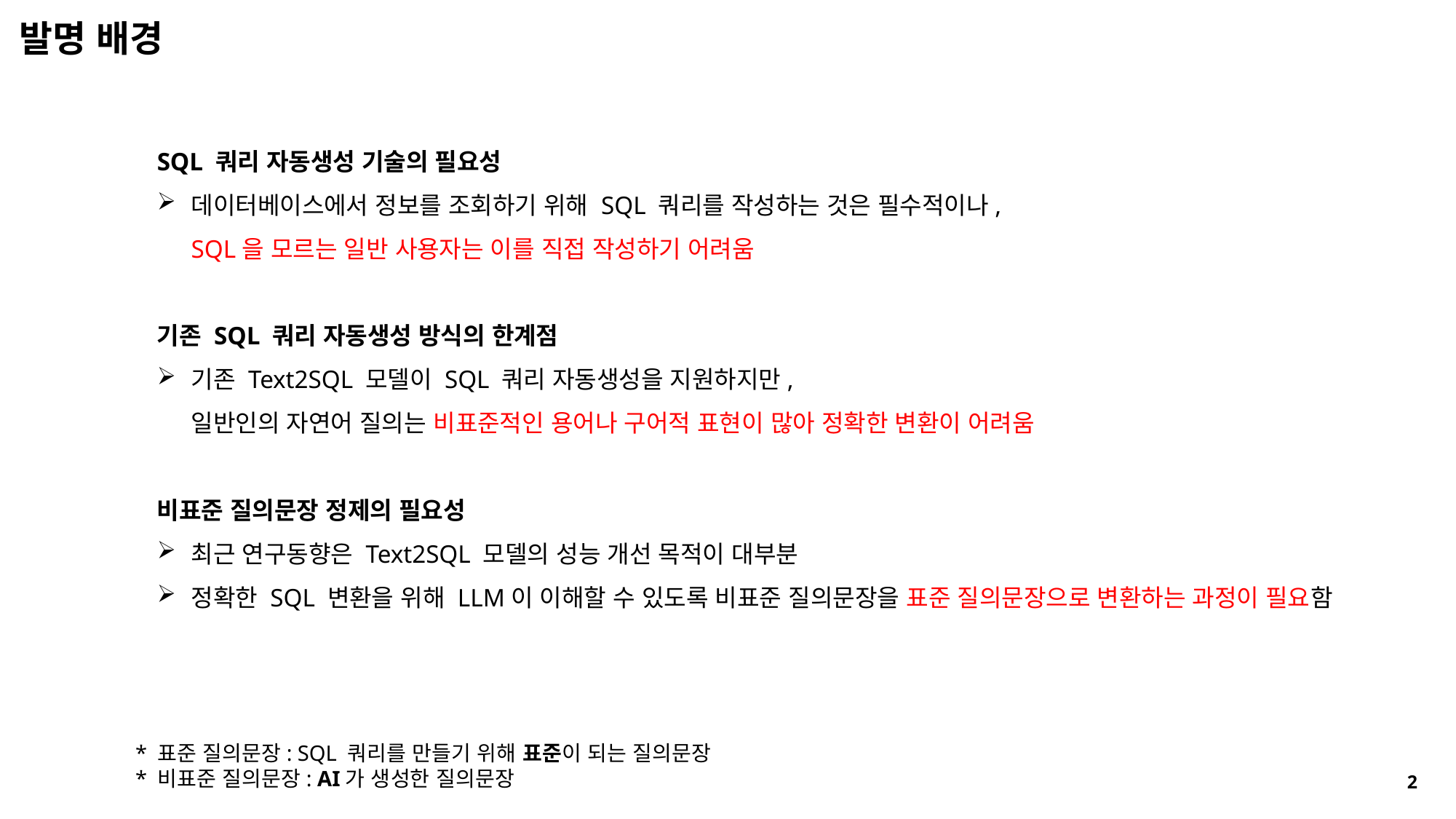

발명 배경
SQL 쿼리 자동생성 기술의 필요성
데이터베이스에서 정보를 조회하기 위해 SQL 쿼리를 작성하는 것은 필수적이나,
SQL을 모르는 일반 사용자는 이를 직접 작성하기 어려움

기존 SQL 쿼리 자동생성 방식의 한계점
기존 Text2SQL 모델이 SQL 쿼리 자동생성을 지원하지만,
일반인의 자연어 질의는 비표준적인 용어나 구어적 표현이 많아 정확한 변환이 어려움

비표준 질의문장 정제의 필요성
최근 연구동향은 Text2SQL 모델의 성능 개선 목적이 대부분
정확한 SQL 변환을 위해 LLM이 이해할 수 있도록 비표준 질의문장을 표준 질의문장으로 변환하는 과정이 필요함

* 표준 질의문장: SQL 쿼리를 만들기 위해 표준이 되는 질의문장
* 비표준 질의문장: AI가 생성한 질의문장
2